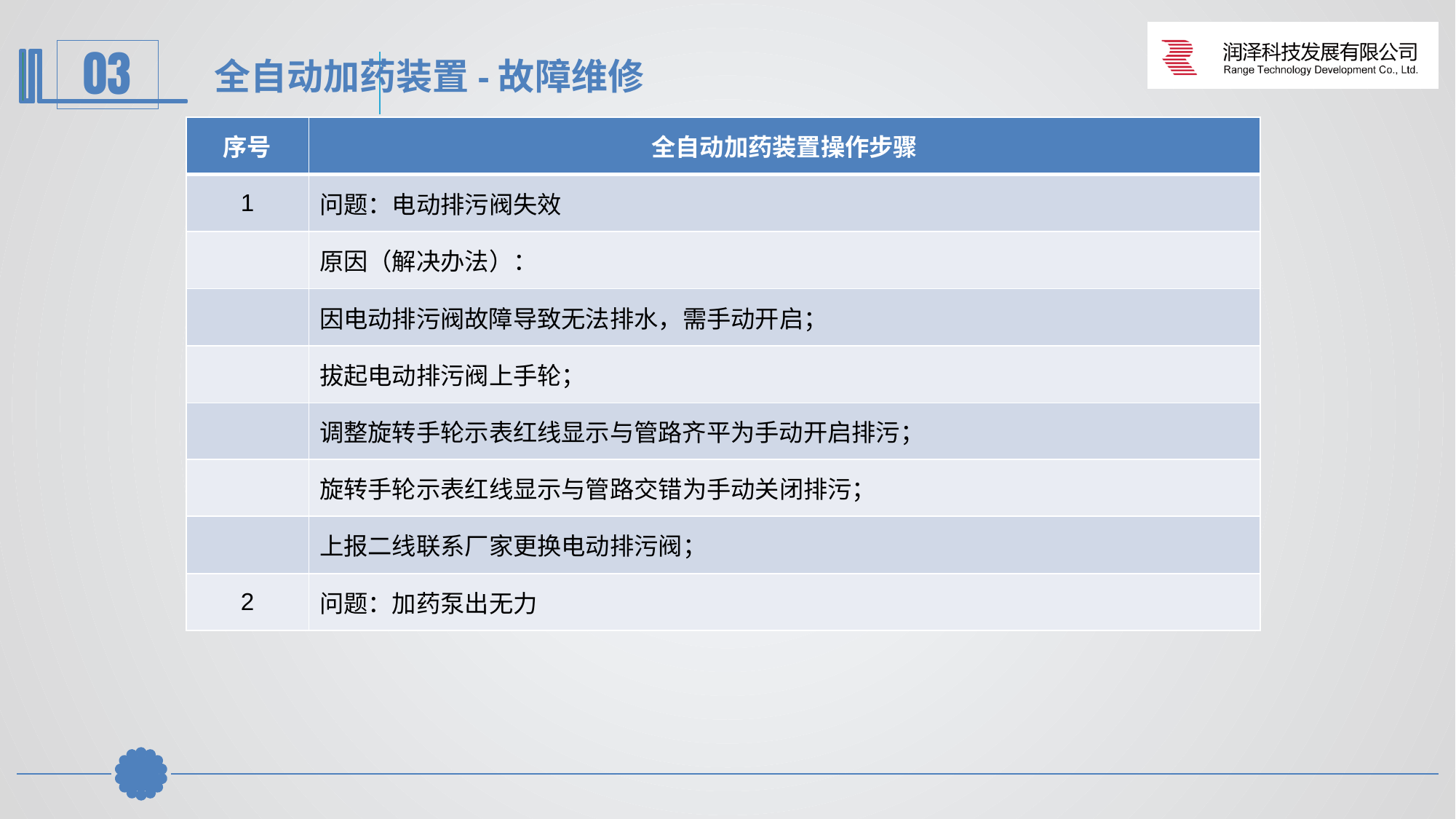

全自动加药装置-故障维修
| 序号 | 全自动加药装置操作步骤 |
| --- | --- |
| 1 | 问题：电动排污阀失效 |
|  | 原因（解决办法）： |
|  | 因电动排污阀故障导致无法排水，需手动开启； |
|  | 拔起电动排污阀上手轮； |
|  | 调整旋转手轮示表红线显示与管路齐平为手动开启排污； |
|  | 旋转手轮示表红线显示与管路交错为手动关闭排污； |
|  | 上报二线联系厂家更换电动排污阀； |
| 2 | 问题：加药泵出无力 |
30